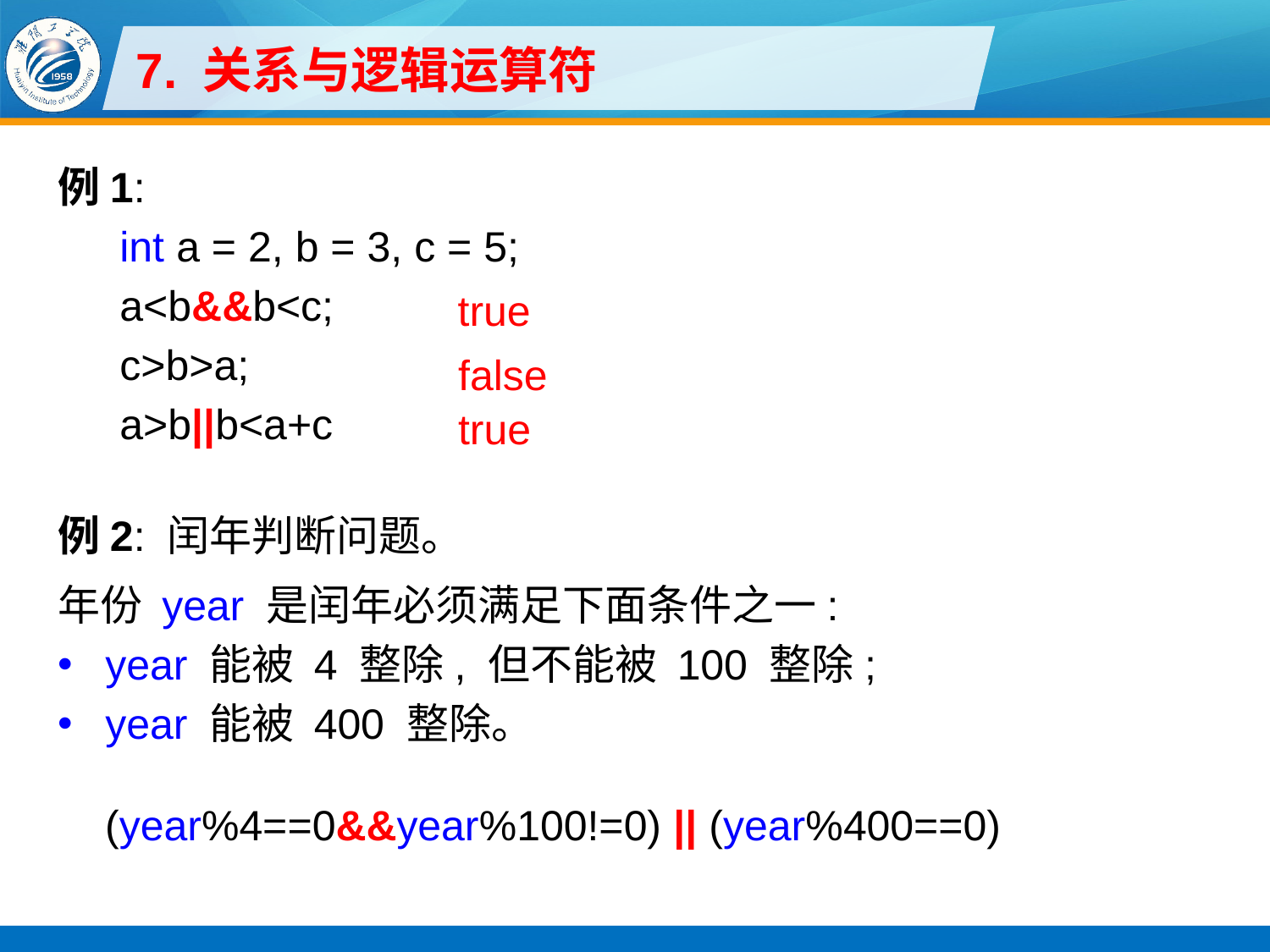

# 7. 关系与逻辑运算符
例1:
int a = 2, b = 3, c = 5;
a<b&&b<c;
c>b>a;
a>b||b<a+c
例2: 闰年判断问题。
年份 year 是闰年必须满足下面条件之一:
year 能被 4 整除, 但不能被 100 整除;
year 能被 400 整除。
    (year%4==0&&year%100!=0) || (year%400==0)
true
false
true